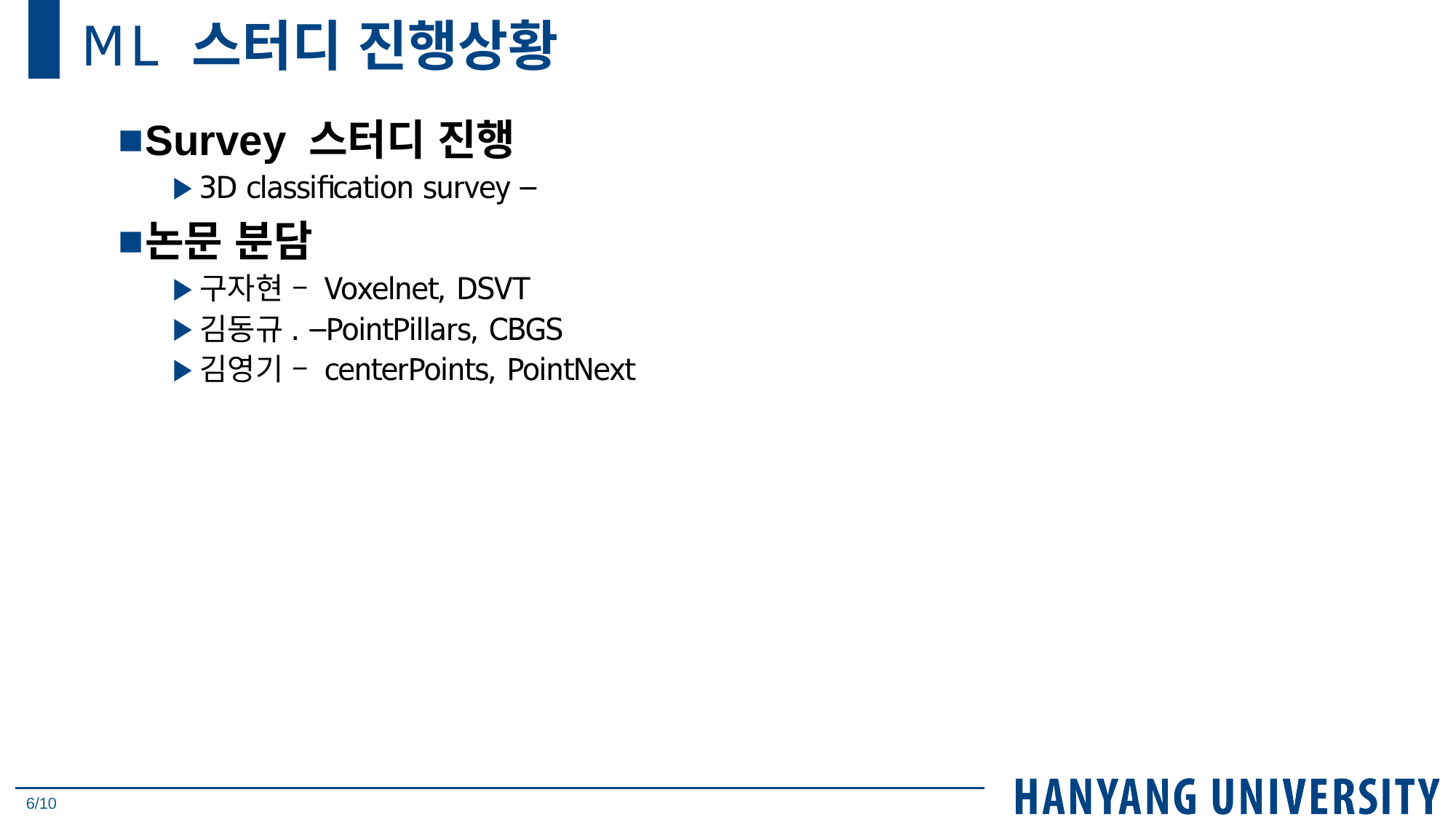

# ML 스터디 진행상황
Survey 스터디 진행
3D classification survey –
논문 분담
구자현 – Voxelnet, DSVT
김동규. –PointPillars, CBGS
김영기 – centerPoints, PointNext